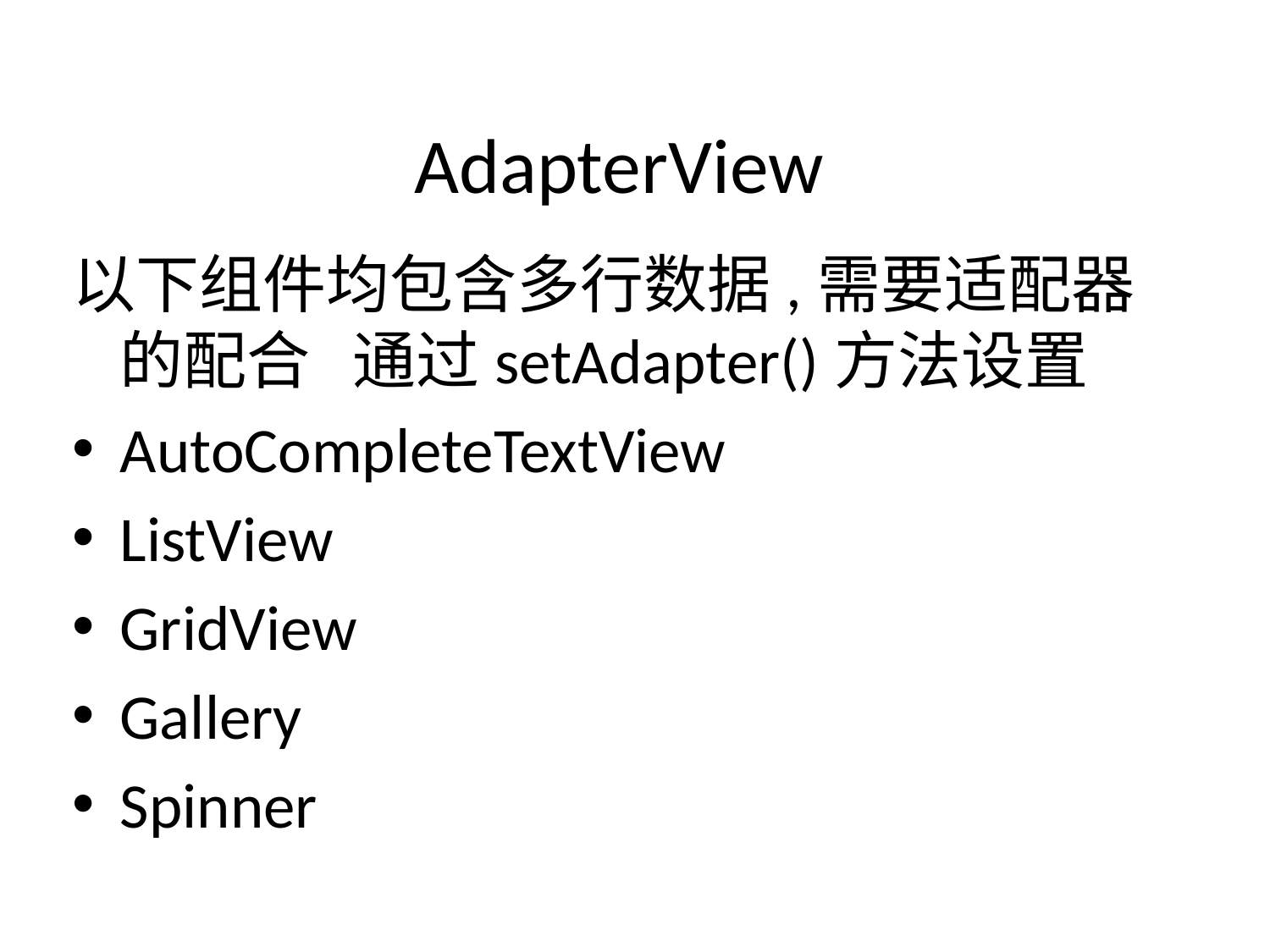

# AdapterView
以下组件均包含多行数据,需要适配器的配合   通过setAdapter()方法设置
AutoCompleteTextView
ListView
GridView
Gallery
Spinner